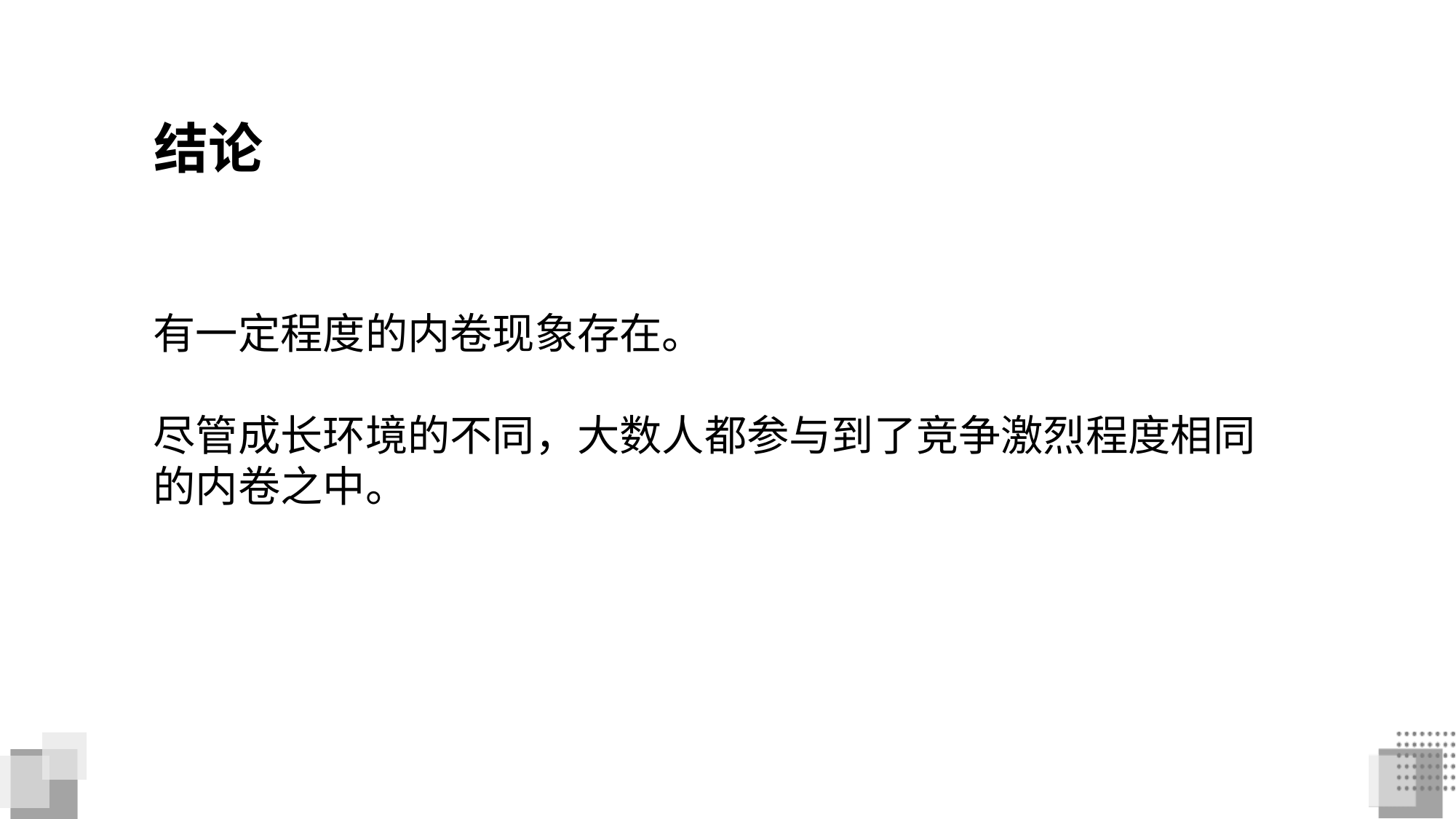

结论
有一定程度的内卷现象存在。

尽管成长环境的不同，大数人都参与到了竞争激烈程度相同的内卷之中。